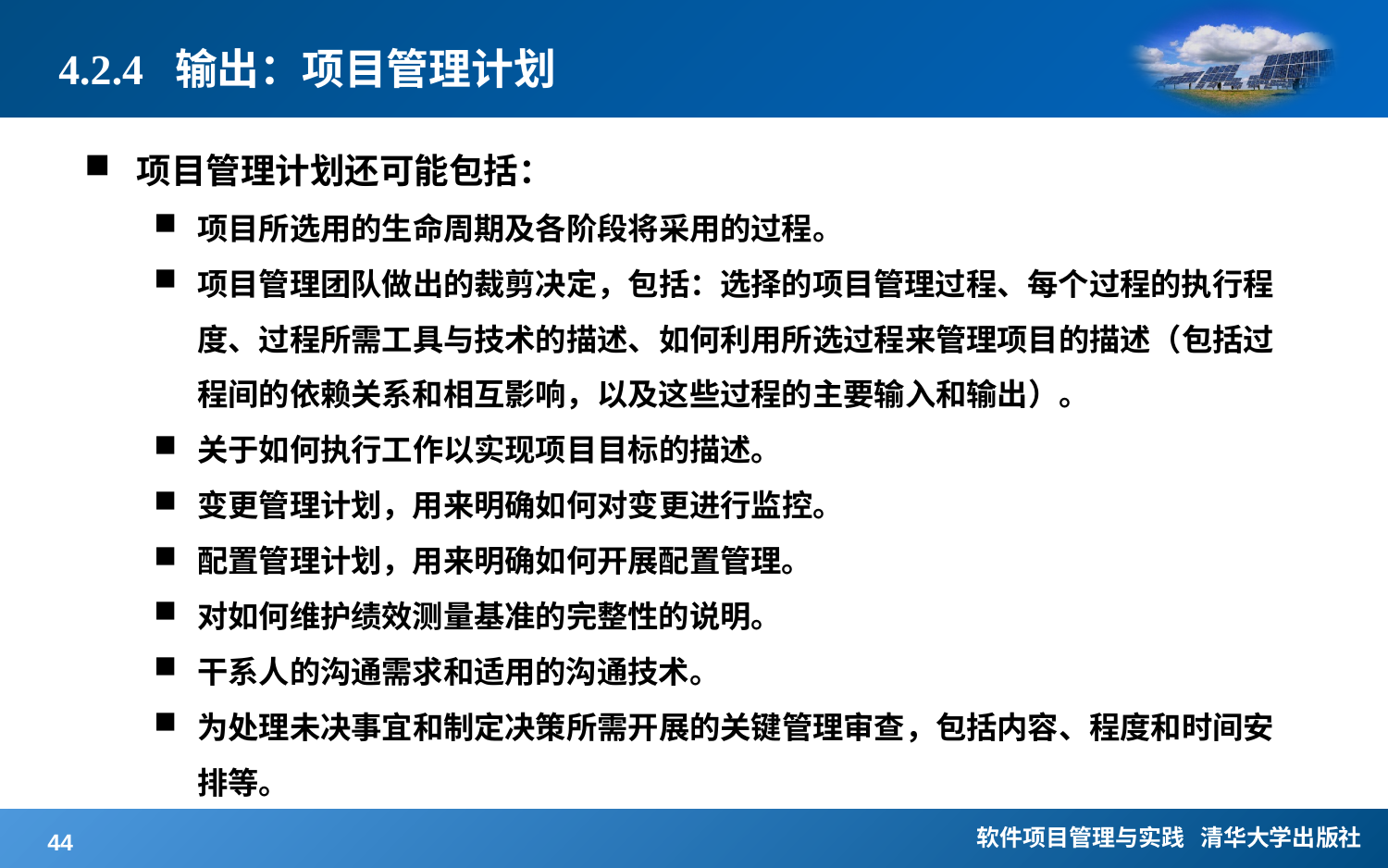

# 4.2.4  输出：项目管理计划
项目管理计划还可能包括：
项目所选用的生命周期及各阶段将采用的过程。
项目管理团队做出的裁剪决定，包括：选择的项目管理过程、每个过程的执行程度、过程所需工具与技术的描述、如何利用所选过程来管理项目的描述（包括过程间的依赖关系和相互影响，以及这些过程的主要输入和输出）。
关于如何执行工作以实现项目目标的描述。
变更管理计划，用来明确如何对变更进行监控。
配置管理计划，用来明确如何开展配置管理。
对如何维护绩效测量基准的完整性的说明。
干系人的沟通需求和适用的沟通技术。
为处理未决事宜和制定决策所需开展的关键管理审查，包括内容、程度和时间安排等。